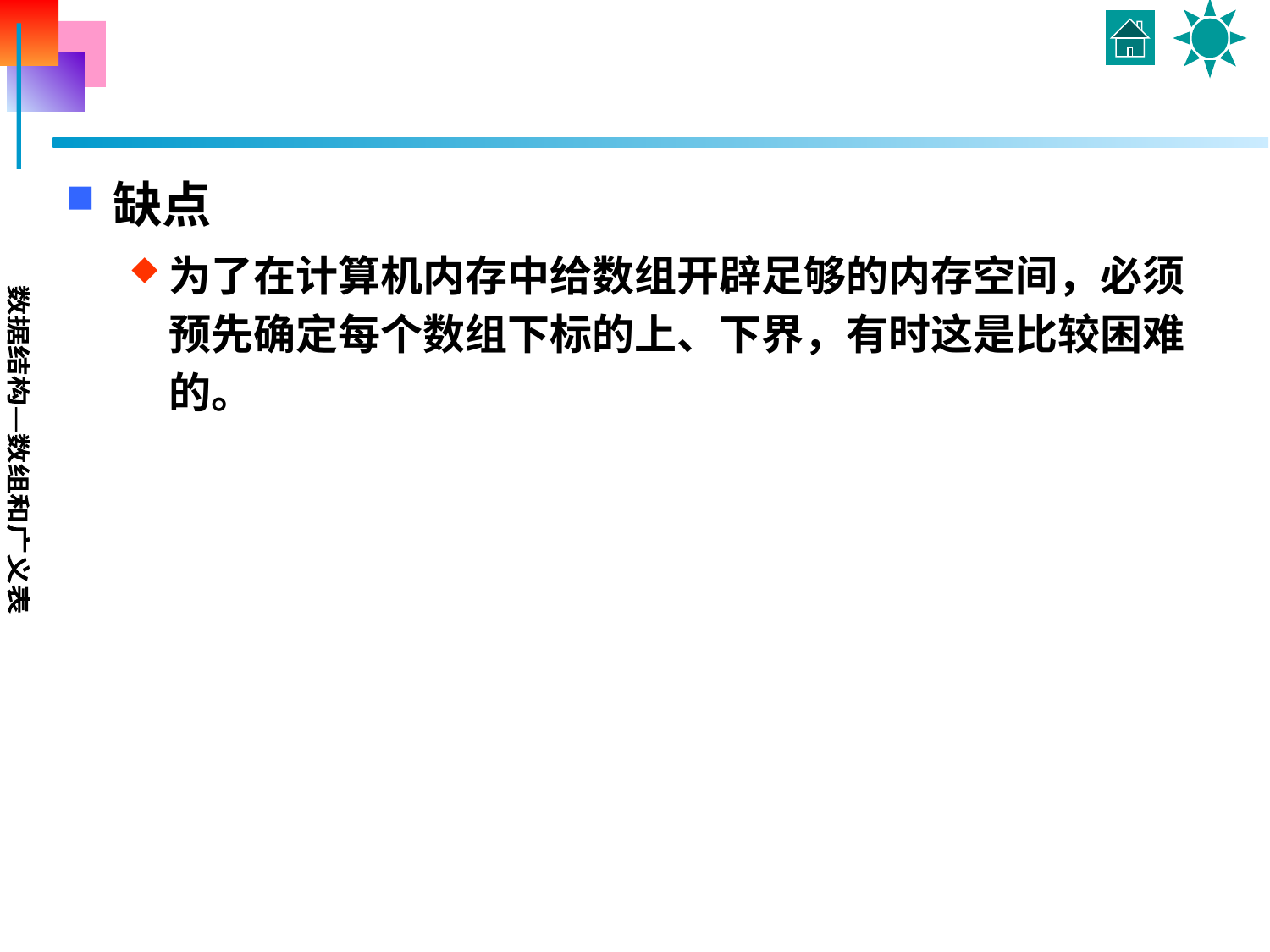

#
缺点
为了在计算机内存中给数组开辟足够的内存空间，必须预先确定每个数组下标的上、下界，有时这是比较困难的。

20